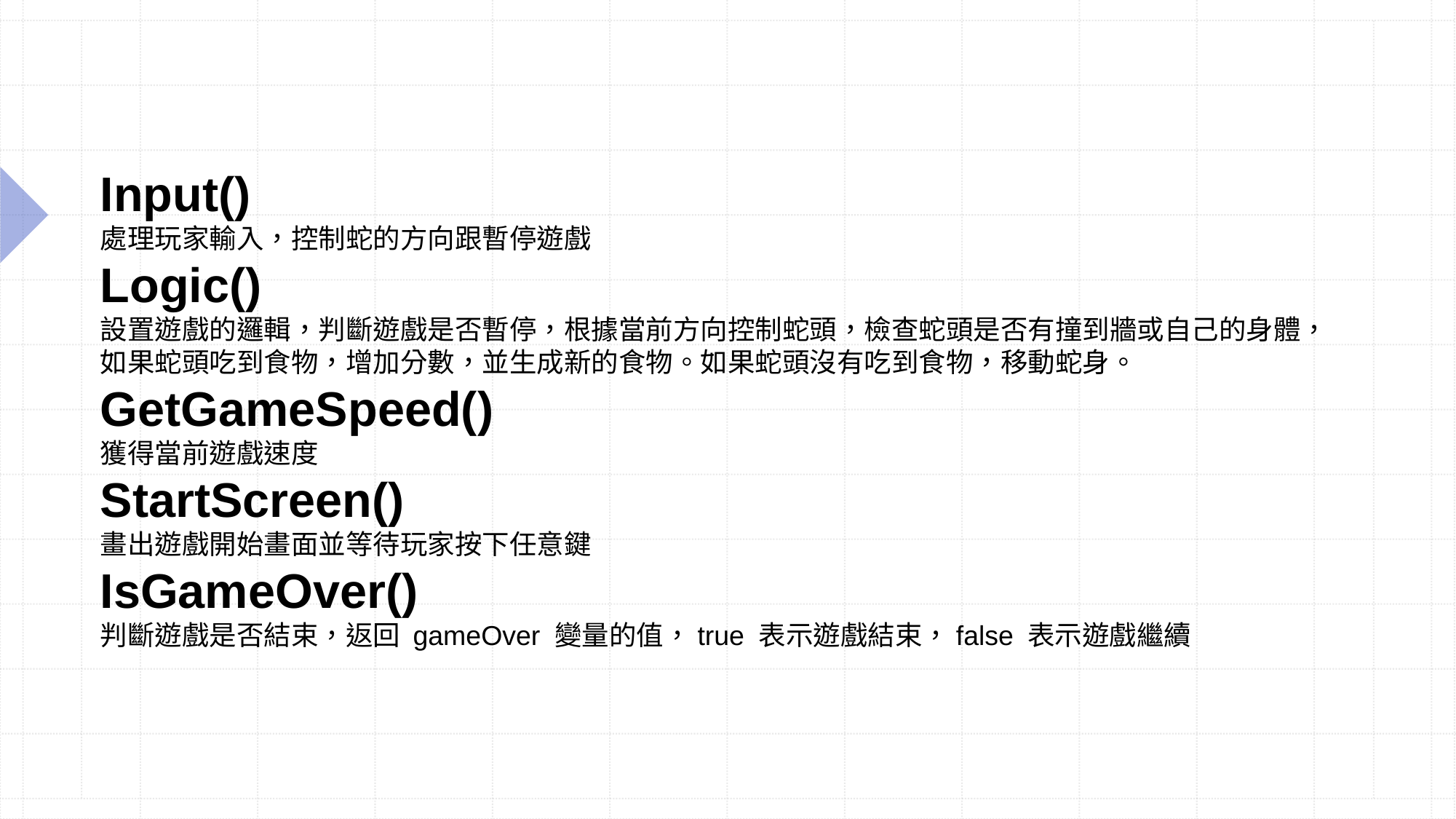

Input()
處理玩家輸入，控制蛇的方向跟暫停遊戲
Logic()
設置遊戲的邏輯，判斷遊戲是否暫停，根據當前方向控制蛇頭，檢查蛇頭是否有撞到牆或自己的身體，如果蛇頭吃到食物，增加分數，並生成新的食物。如果蛇頭沒有吃到食物，移動蛇身。
GetGameSpeed()
獲得當前遊戲速度
StartScreen()
畫出遊戲開始畫面並等待玩家按下任意鍵
IsGameOver()
判斷遊戲是否結束，返回 gameOver 變量的值，true 表示遊戲結束，false 表示遊戲繼續